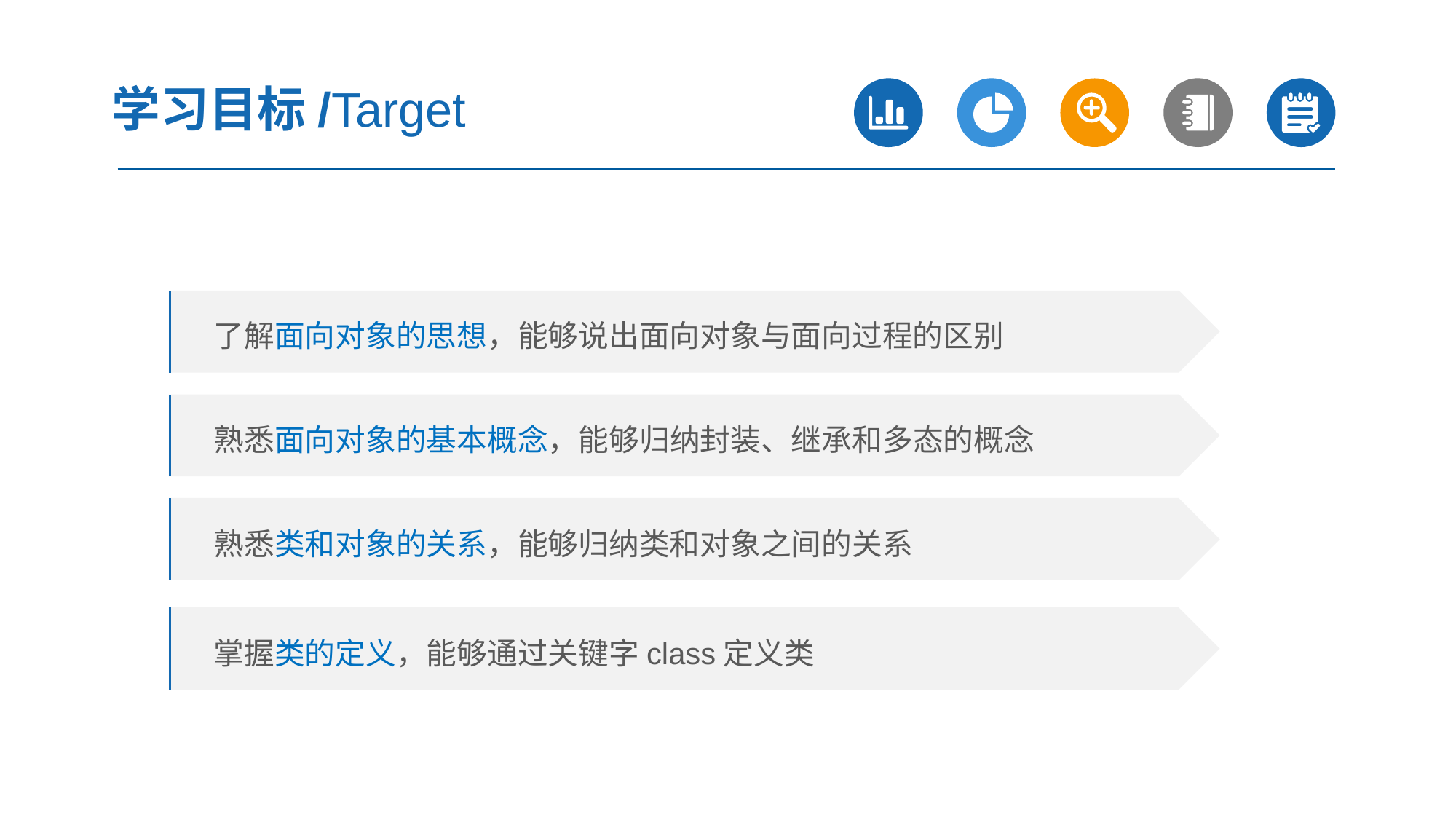

学习目标/Target
    了解面向对象的思想，能够说出面向对象与面向过程的区别

    熟悉面向对象的基本概念，能够归纳封装、继承和多态的概念

    熟悉类和对象的关系，能够归纳类和对象之间的关系

    掌握类的定义，能够通过关键字class定义类